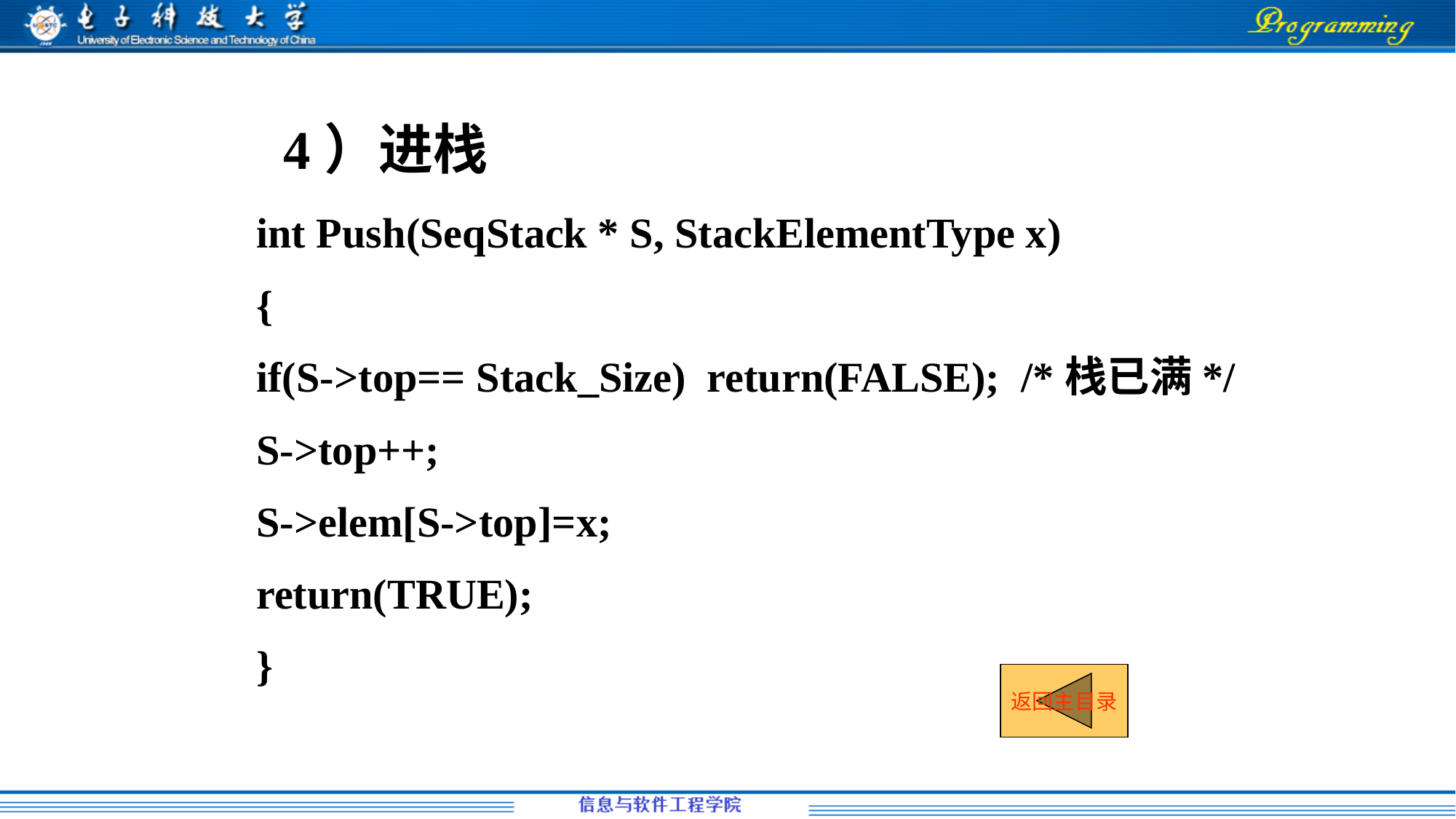

4）进栈
int Push(SeqStack * S, StackElementType x)
{
if(S->top== Stack_Size)  return(FALSE);  /*栈已满*/
S->top++;
S->elem[S->top]=x;
return(TRUE);
}
返回主目录